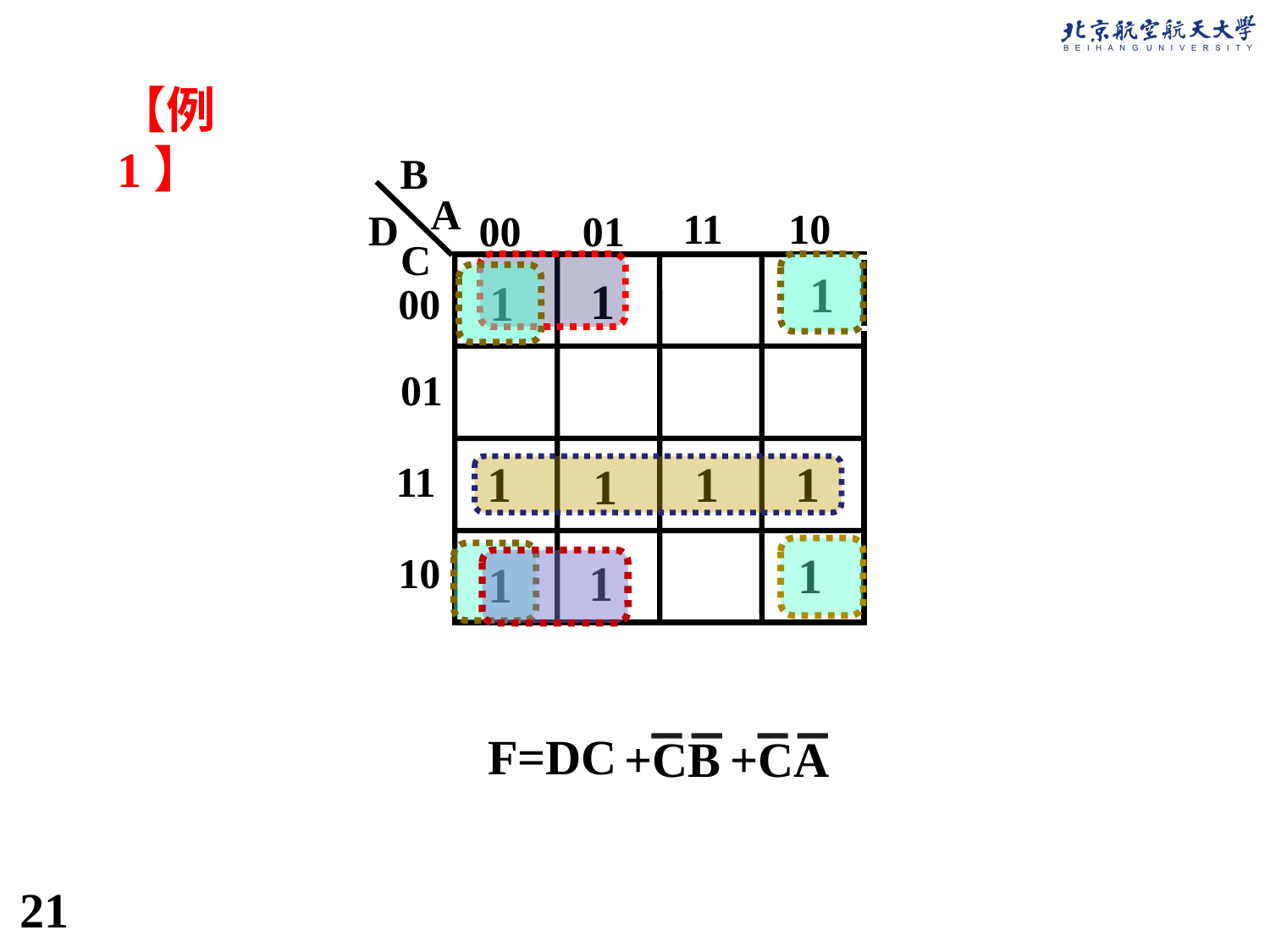

【例1】
B
A
D
C

10
11
00
01

00
01
11
10
1
1
1
1
1
1
1
1
1
1

F=DC
+CB

+CA

21